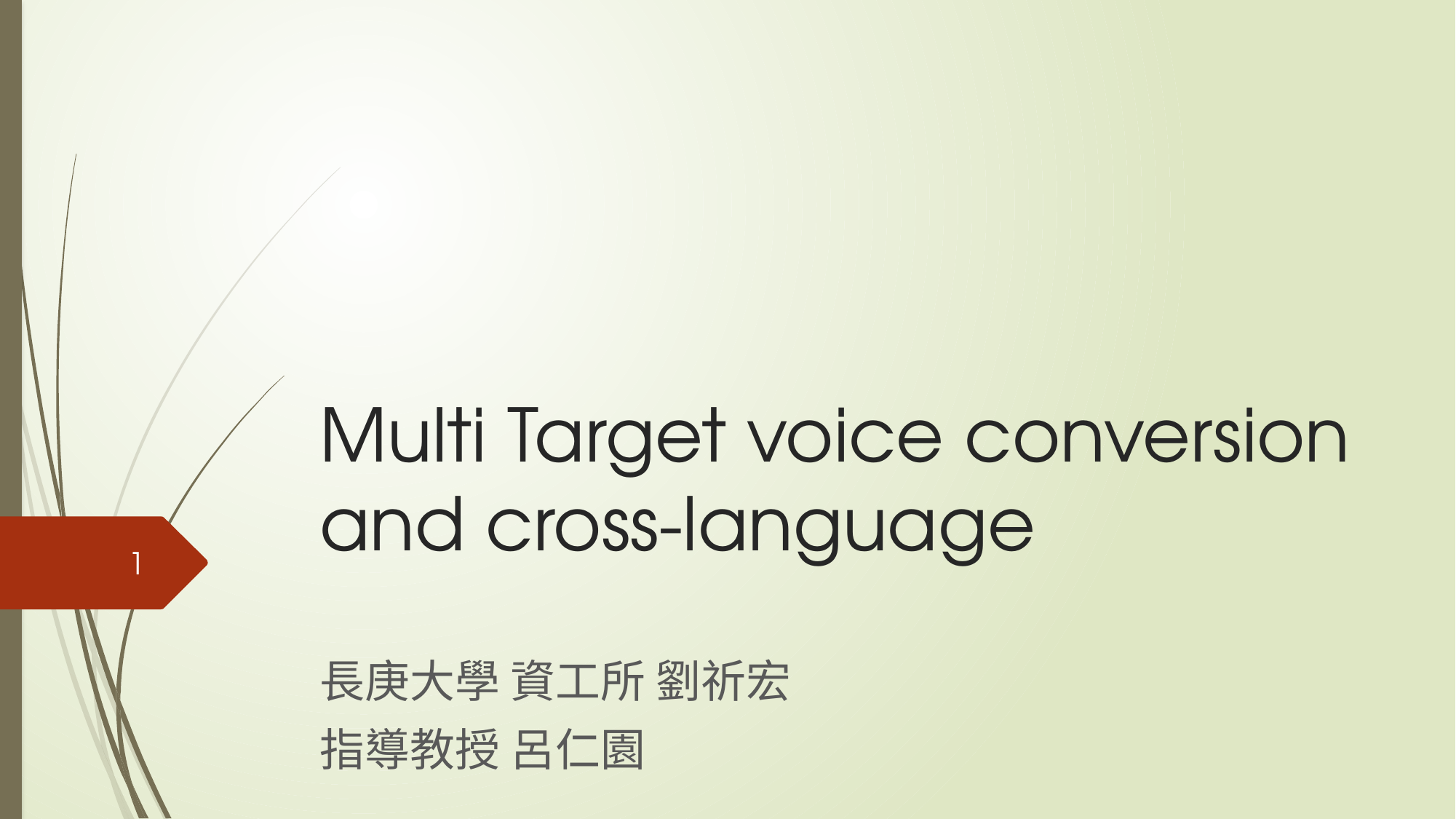

# Multi Target voice conversion and cross-language
1
長庚大學 資工所 劉祈宏
指導教授 呂仁園